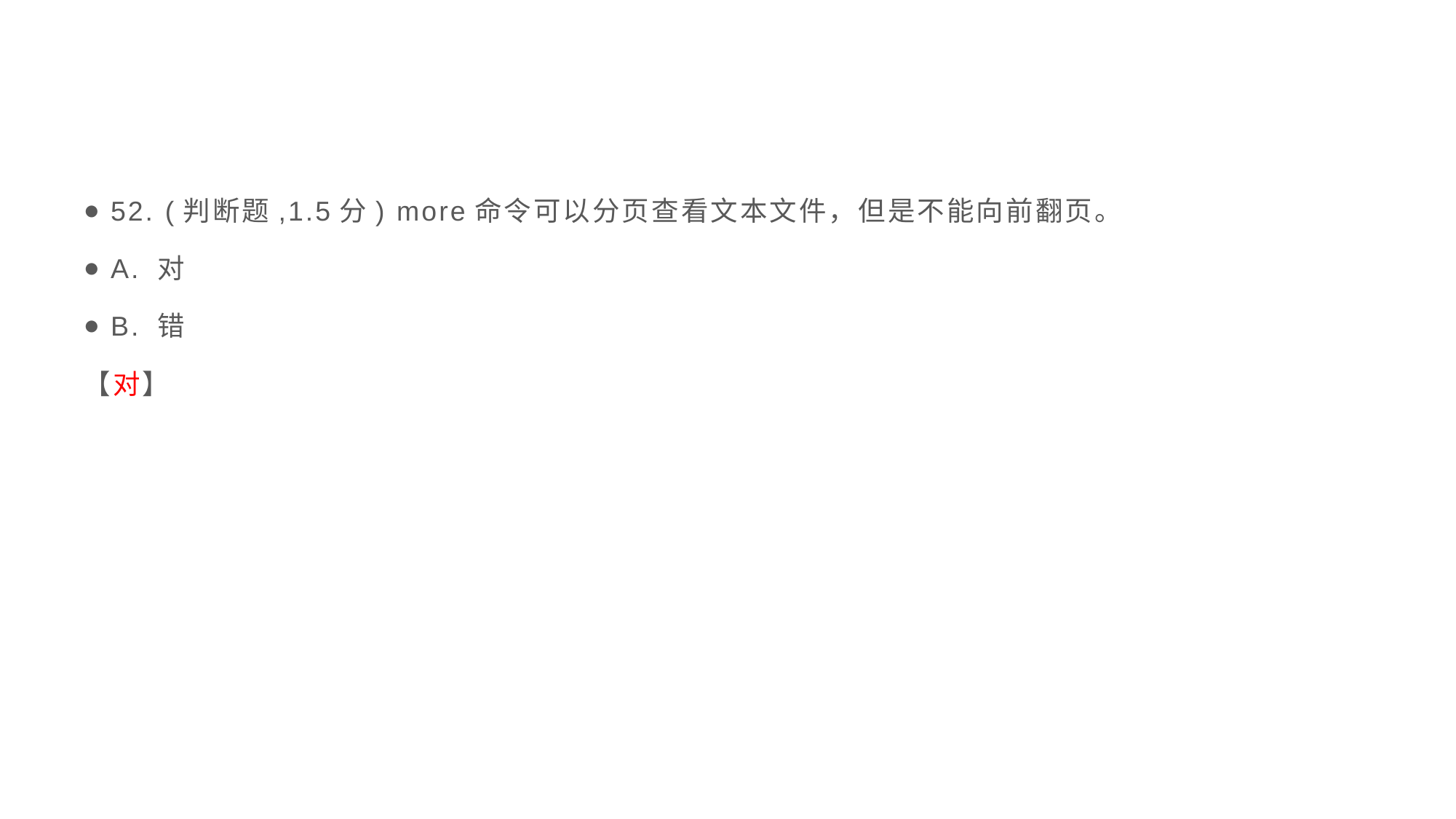

#
52. (判断题,1.5分) more命令可以分页查看文本文件，但是不能向前翻页。
A. 对
B. 错
【对】